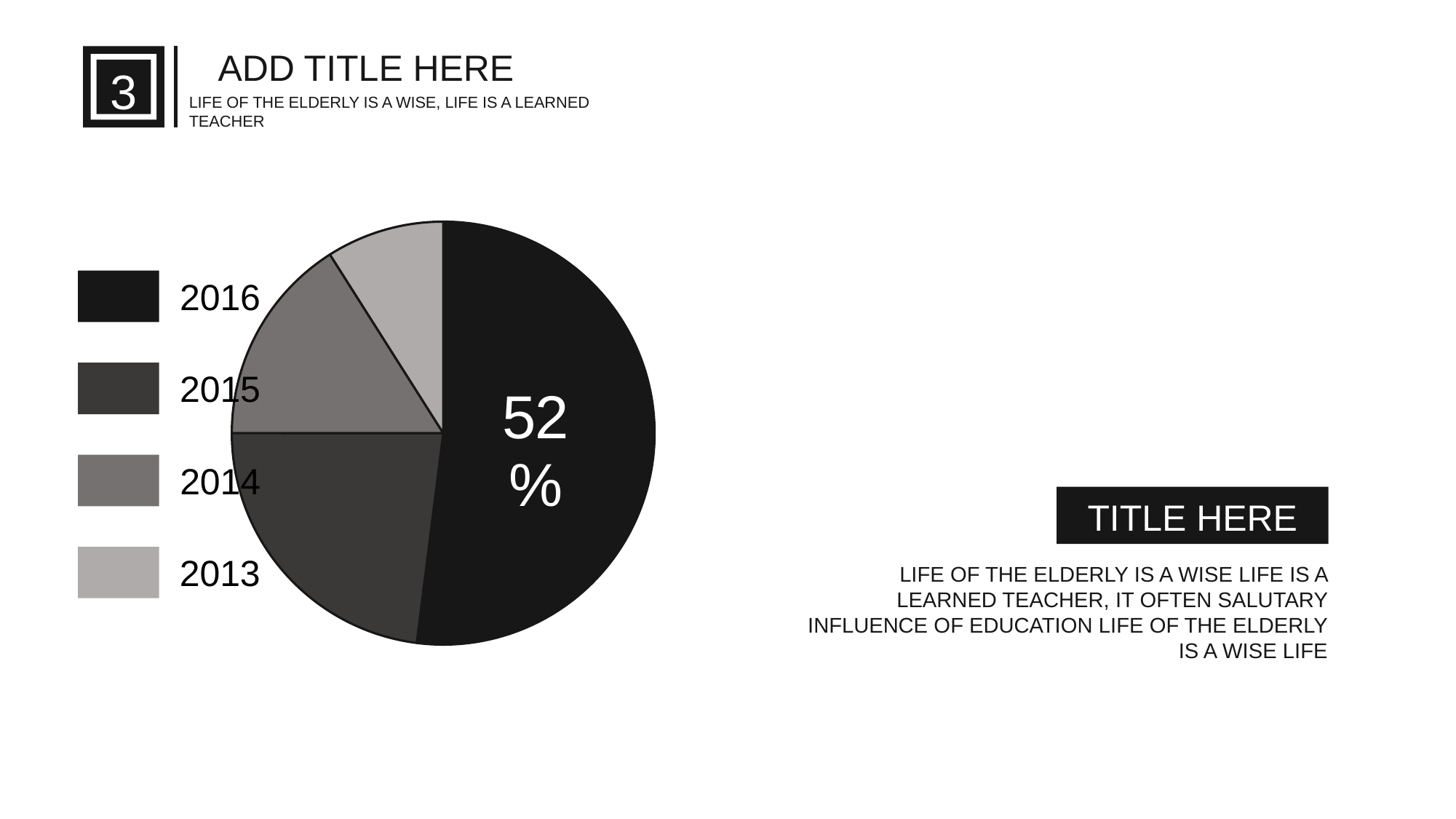

ADD TITLE HERE

3
LIFE OF THE ELDERLY IS A WISE, LIFE IS A LEARNED TEACHER

### Chart

| Category | 销售额 |
|---|---|
| 第一季度 | 0.52 |
| 第二季度 | 0.23 |
| 第三季度 | 0.16 |
| 第四季度 | 0.09 |
2016

2015

2014

2013

TITLE HERE
LIFE OF THE ELDERLY IS A WISE LIFE IS A LEARNED TEACHER, IT OFTEN SALUTARY INFLUENCE OF EDUCATION LIFE OF THE ELDERLY IS A WISE LIFE